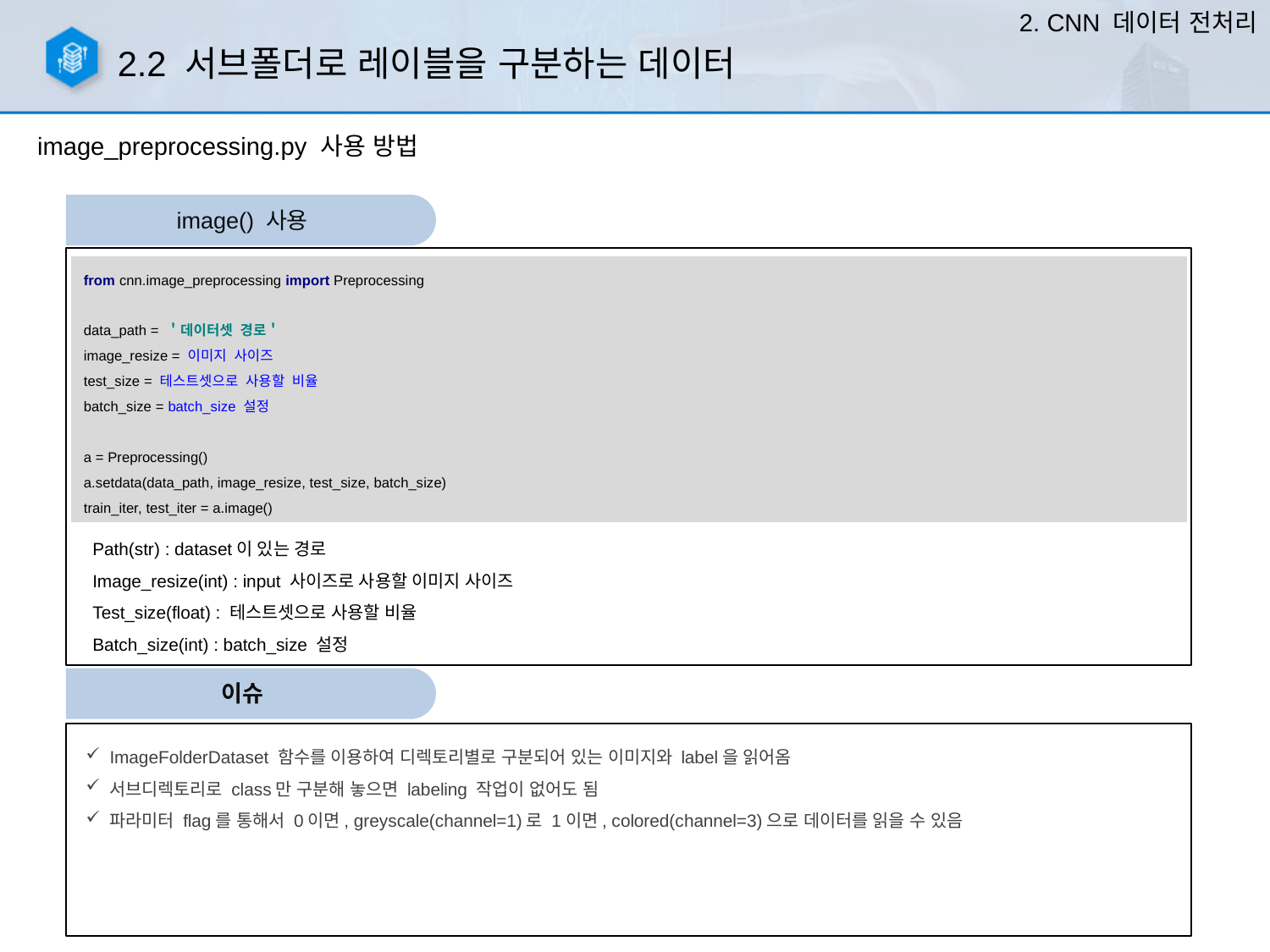

2. CNN 데이터 전처리
2.2 서브폴더로 레이블을 구분하는 데이터
image_preprocessing.py 사용 방법

image() 사용

from cnn.image_preprocessing import Preprocessing
data_path = ＇데이터셋 경로＇
image_resize = 이미지 사이즈
test_size = 테스트셋으로 사용할 비율
batch_size = batch_size 설정
a = Preprocessing()
a.setdata(data_path, image_resize, test_size, batch_size)
train_iter, test_iter = a.image()
Path(str) : dataset이 있는 경로
Image_resize(int) : input 사이즈로 사용할 이미지 사이즈
Test_size(float) : 테스트셋으로 사용할 비율
Batch_size(int) : batch_size 설정

이슈

ImageFolderDataset 함수를 이용하여 디렉토리별로 구분되어 있는 이미지와 label을 읽어옴
서브디렉토리로 class만 구분해 놓으면 labeling 작업이 없어도 됨
파라미터 flag를 통해서 0이면, greyscale(channel=1)로 1이면, colored(channel=3)으로 데이터를 읽을 수 있음